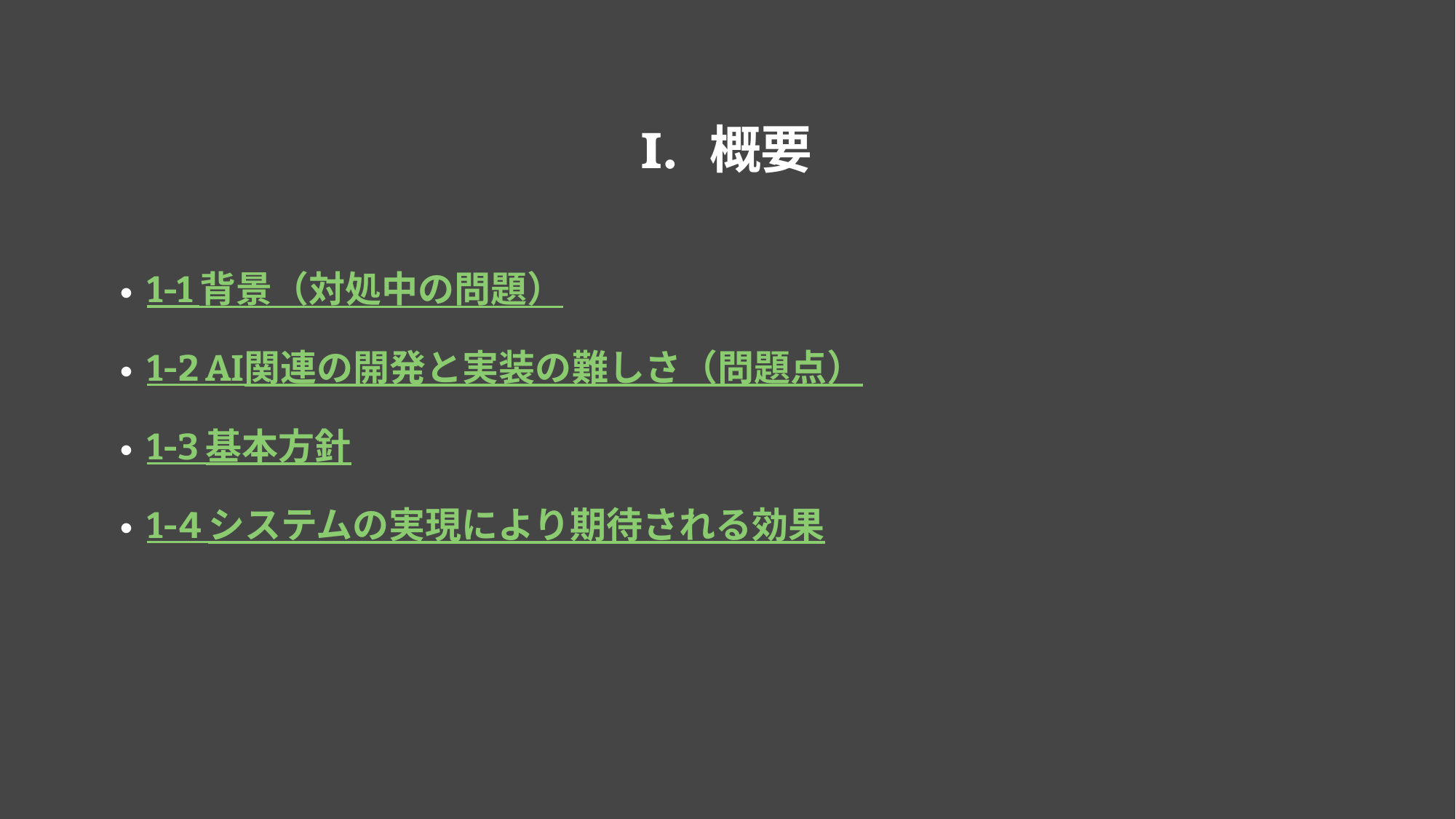

# I. 概要
1-1 背景（対処中の問題）
1-2 AI関連の開発と実装の難しさ（問題点）
1-3 基本方針
1-4 システムの実現により期待される効果